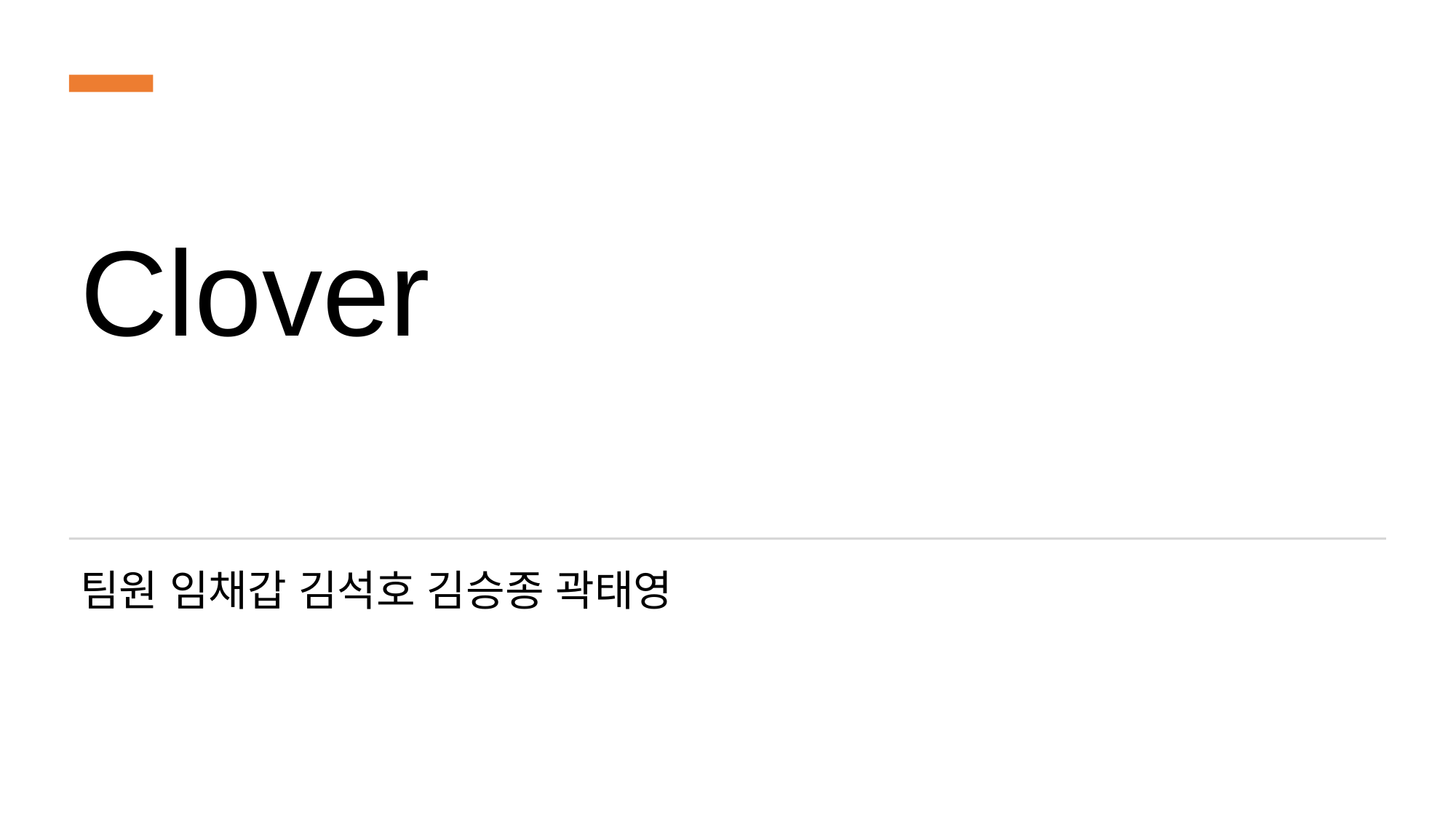

# Clover

팀원 임채갑 김석호 김승종 곽태영